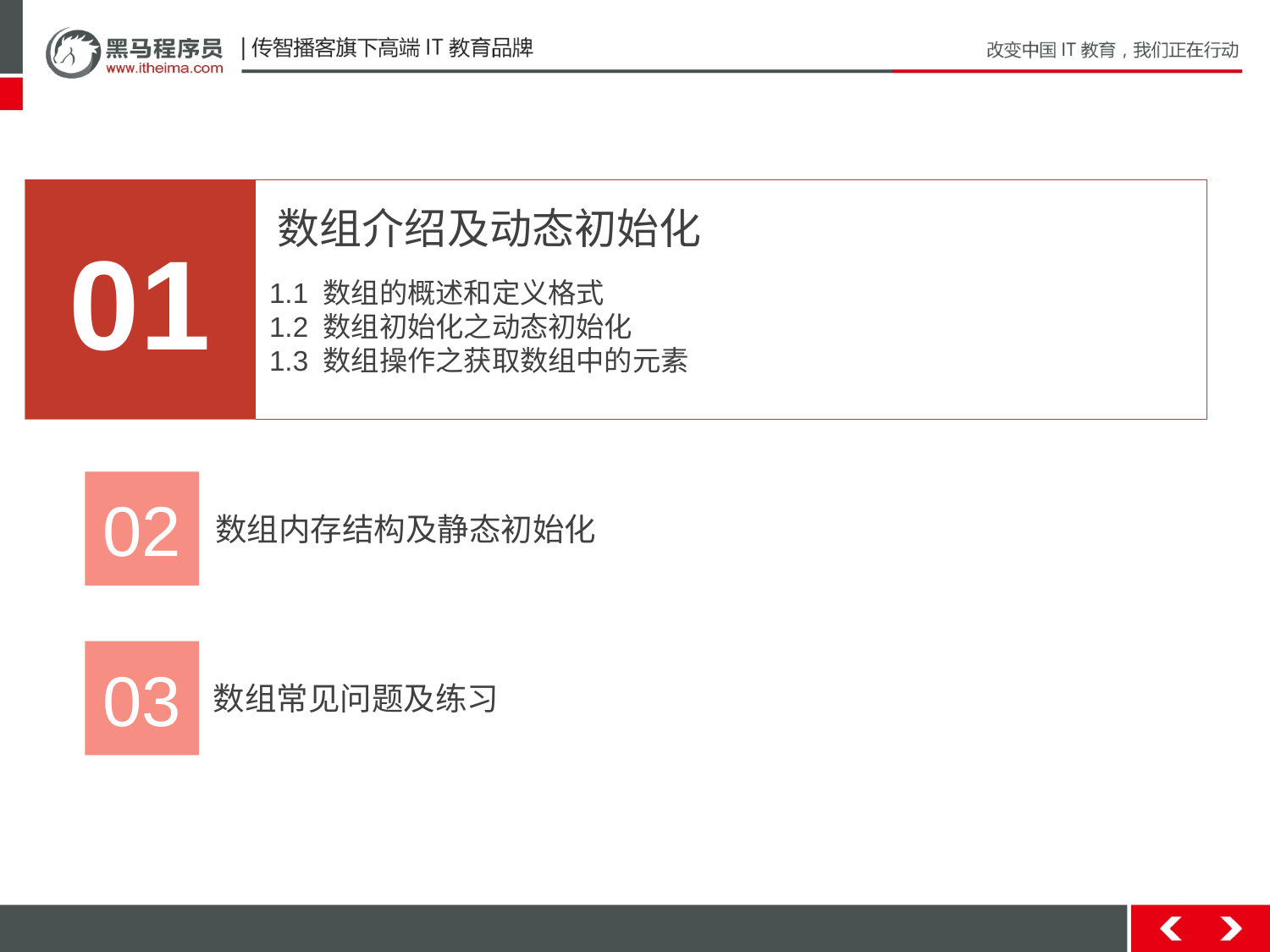

01

数组介绍及动态初始化

1.1 数组的概述和定义格式
1.2 数组初始化之动态初始化
1.3 数组操作之获取数组中的元素

02
数组内存结构及静态初始化
03
数组常见问题及练习